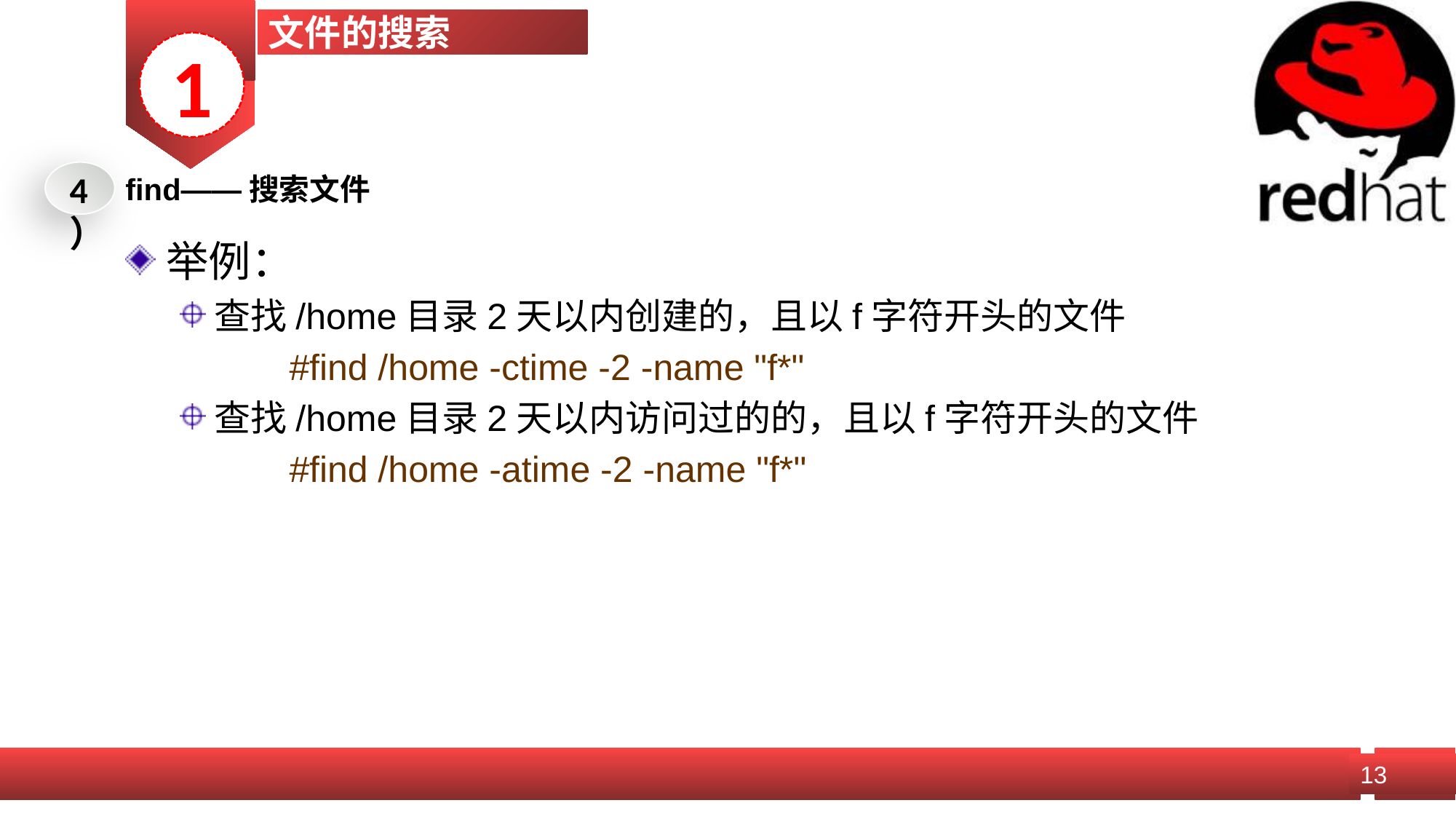

文件的搜索
1
4）

find——搜索文件
举例：
查找/home目录2天以内创建的，且以f字符开头的文件
	#find /home -ctime -2 -name "f*"
查找/home目录2天以内访问过的的，且以f字符开头的文件
	#find /home -atime -2 -name "f*"